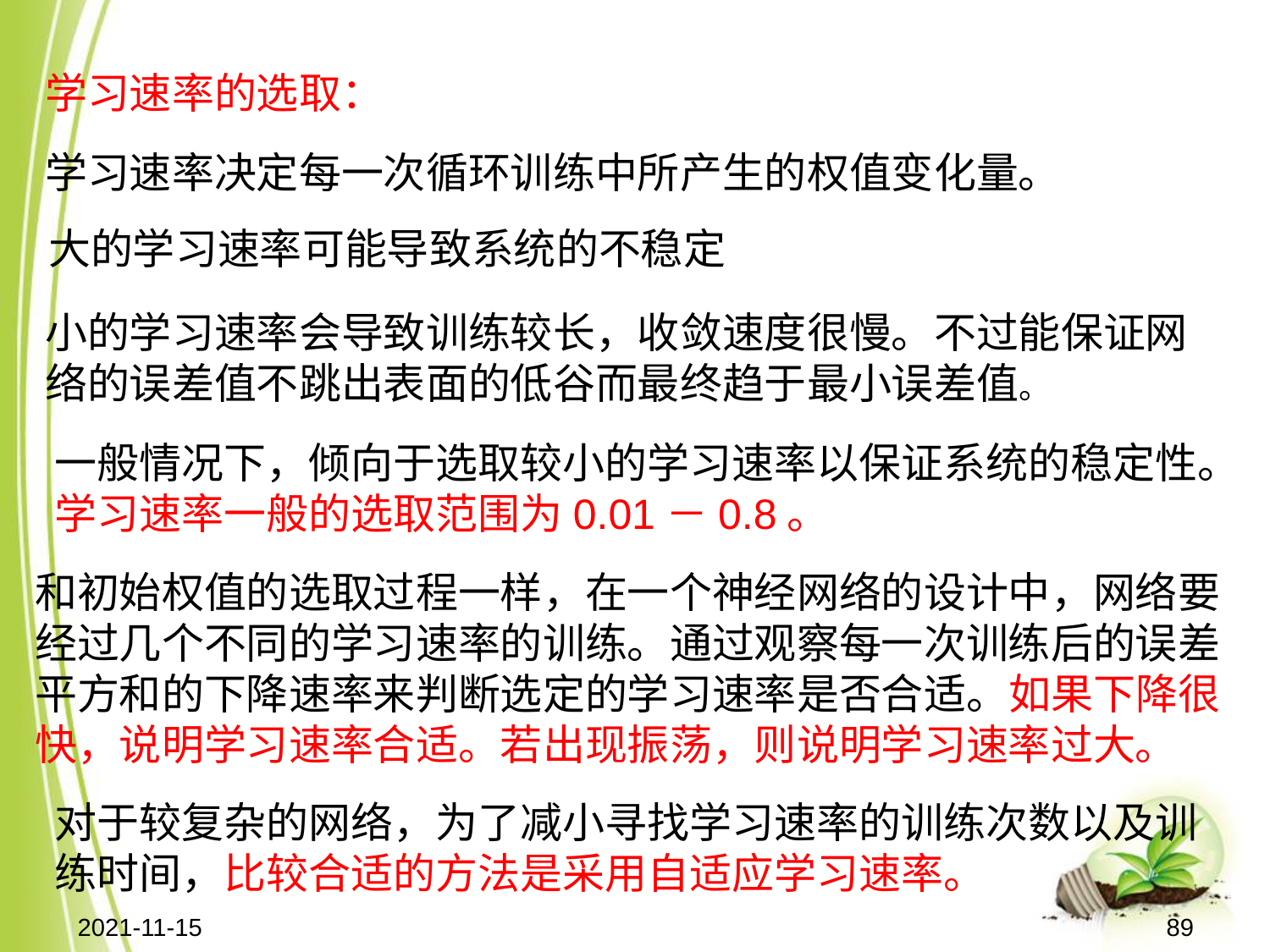

学习速率的选取：
学习速率决定每一次循环训练中所产生的权值变化量。
大的学习速率可能导致系统的不稳定
小的学习速率会导致训练较长，收敛速度很慢。不过能保证网络的误差值不跳出表面的低谷而最终趋于最小误差值。
一般情况下，倾向于选取较小的学习速率以保证系统的稳定性。学习速率一般的选取范围为0.01－0.8。
和初始权值的选取过程一样，在一个神经网络的设计中，网络要经过几个不同的学习速率的训练。通过观察每一次训练后的误差平方和的下降速率来判断选定的学习速率是否合适。如果下降很快，说明学习速率合适。若出现振荡，则说明学习速率过大。
对于较复杂的网络，为了减小寻找学习速率的训练次数以及训练时间，比较合适的方法是采用自适应学习速率。
2021-11-15
89